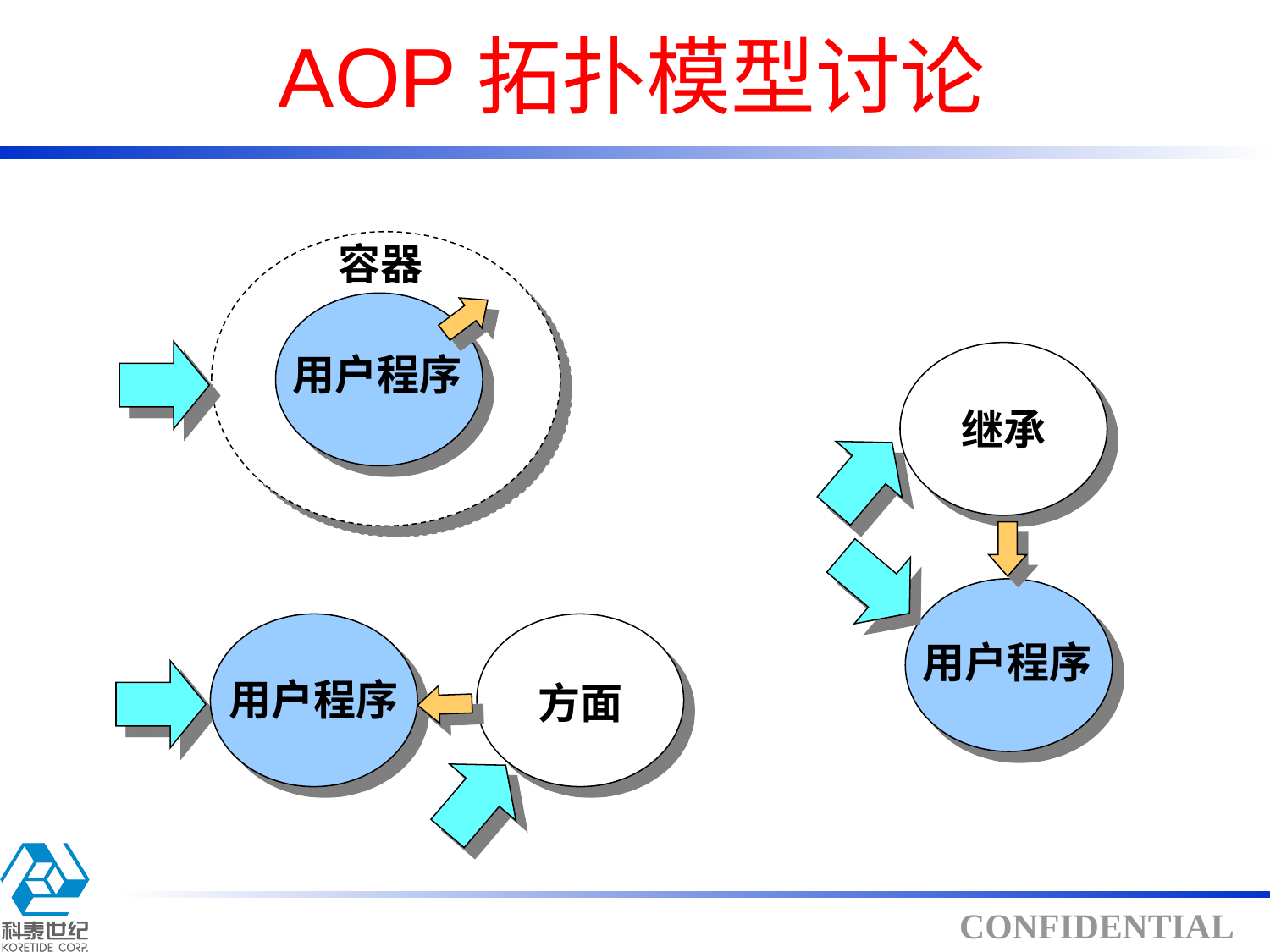

# AOP拓扑模型讨论
容器

用户程序

继承

用户程序

用户程序
方面